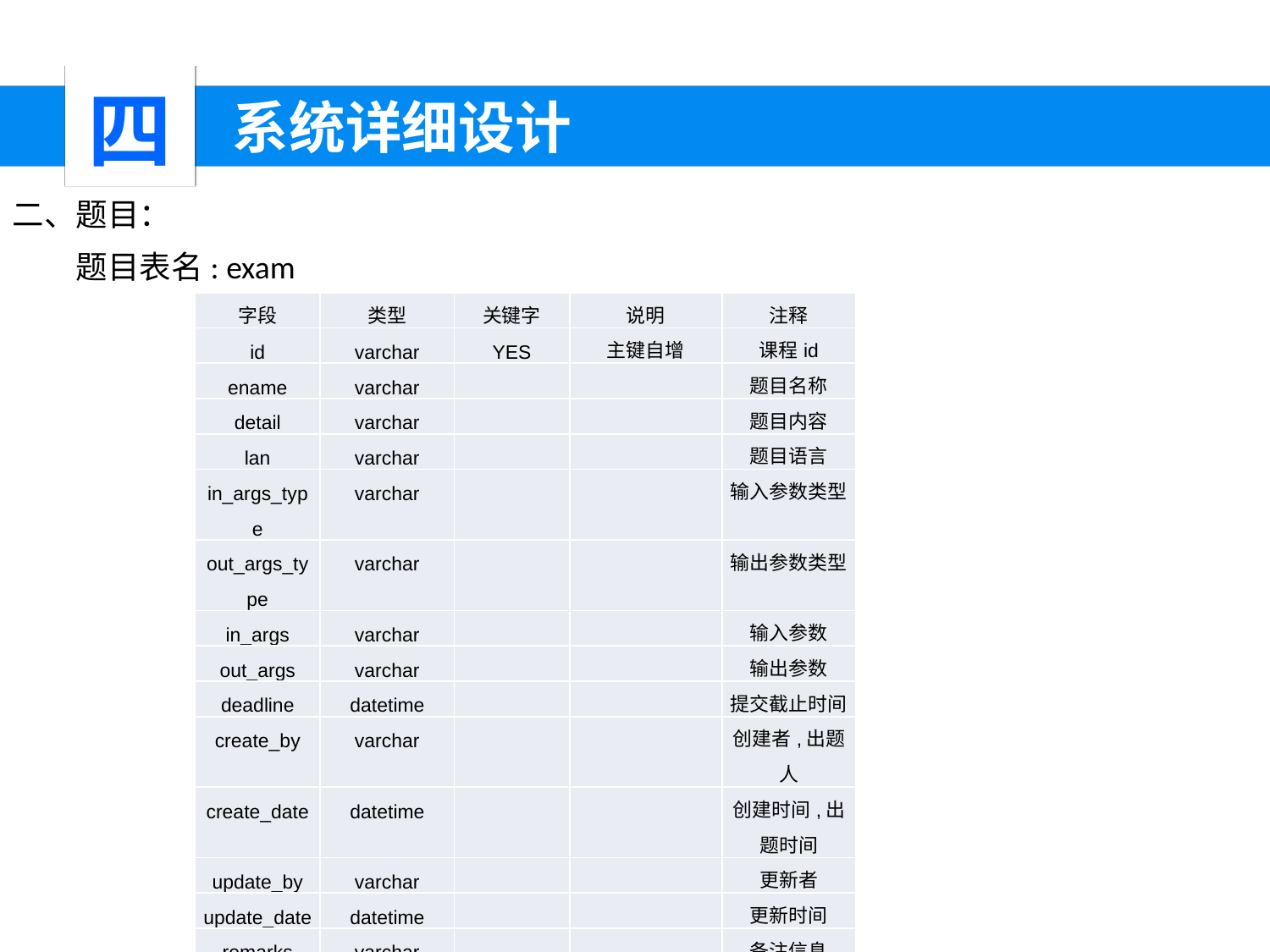

四
                系统详细设计
二、题目：
题目表名: exam
| 字段 | 类型 | 关键字 | 说明 | 注释 |
| --- | --- | --- | --- | --- |
| id | varchar | YES | 主键自增 | 课程id |
| ename | varchar |  |  | 题目名称 |
| detail | varchar |  |  | 题目内容 |
| lan | varchar |  |  | 题目语言 |
| in\_args\_type | varchar |  |  | 输入参数类型 |
| out\_args\_type | varchar |  |  | 输出参数类型 |
| in\_args | varchar |  |  | 输入参数 |
| out\_args | varchar |  |  | 输出参数 |
| deadline | datetime |  |  | 提交截止时间 |
| create\_by | varchar |  |  | 创建者,出题人 |
| create\_date | datetime |  |  | 创建时间,出题时间 |
| update\_by | varchar |  |  | 更新者 |
| update\_date | datetime |  |  | 更新时间 |
| remarks | varchar |  |  | 备注信息 |
| del\_flag | char |  |  | 删除标记 |